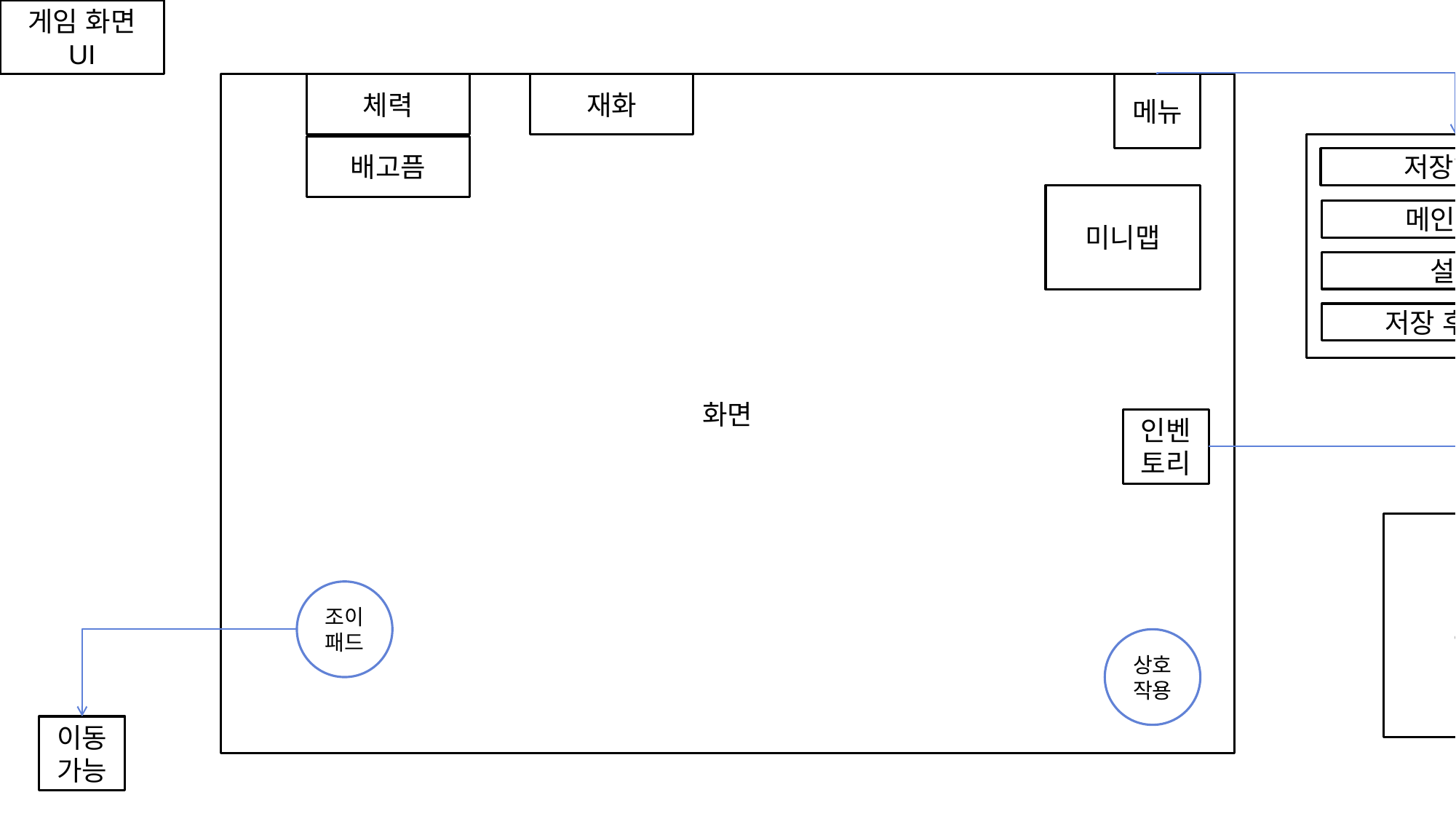

게임 화면 UI
화면
체력
재화
메뉴

배고픔
저장하기
미니맵
메인화면
설정
저장 후 종료
인벤토리
터치시
인벤토리 오픈
조이패드
상호
작용
이동가능